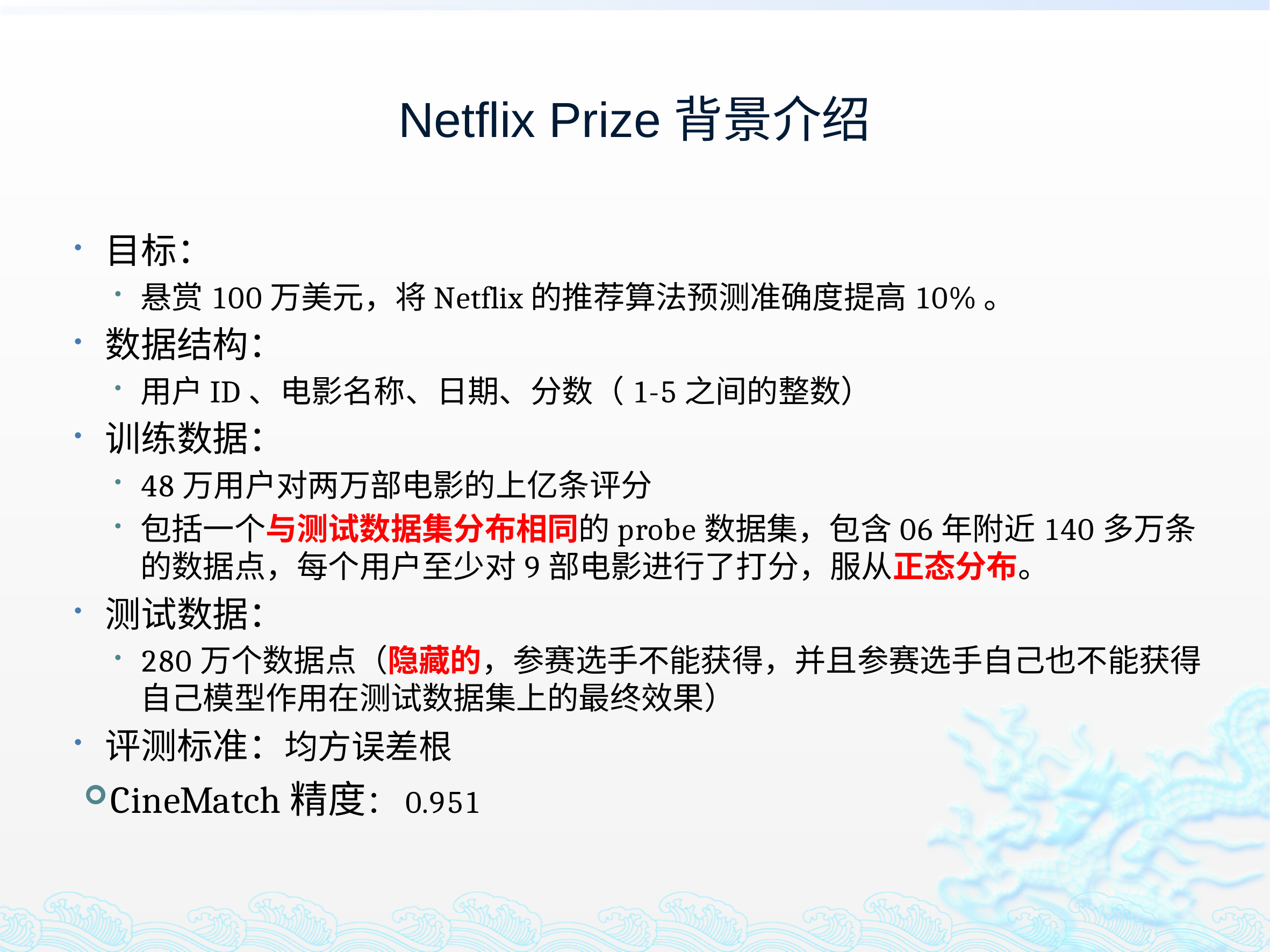

# Netflix Prize背景介绍
目标：
悬赏100万美元，将Netflix的推荐算法预测准确度提高10%。
数据结构：
用户ID、电影名称、日期、分数（1-5之间的整数）
训练数据：
48万用户对两万部电影的上亿条评分
包括一个与测试数据集分布相同的probe数据集，包含06年附近140多万条的数据点，每个用户至少对9部电影进行了打分，服从正态分布。
测试数据：
280万个数据点（隐藏的，参赛选手不能获得，并且参赛选手自己也不能获得自己模型作用在测试数据集上的最终效果）
评测标准：均方误差根
CineMatch精度：0.951